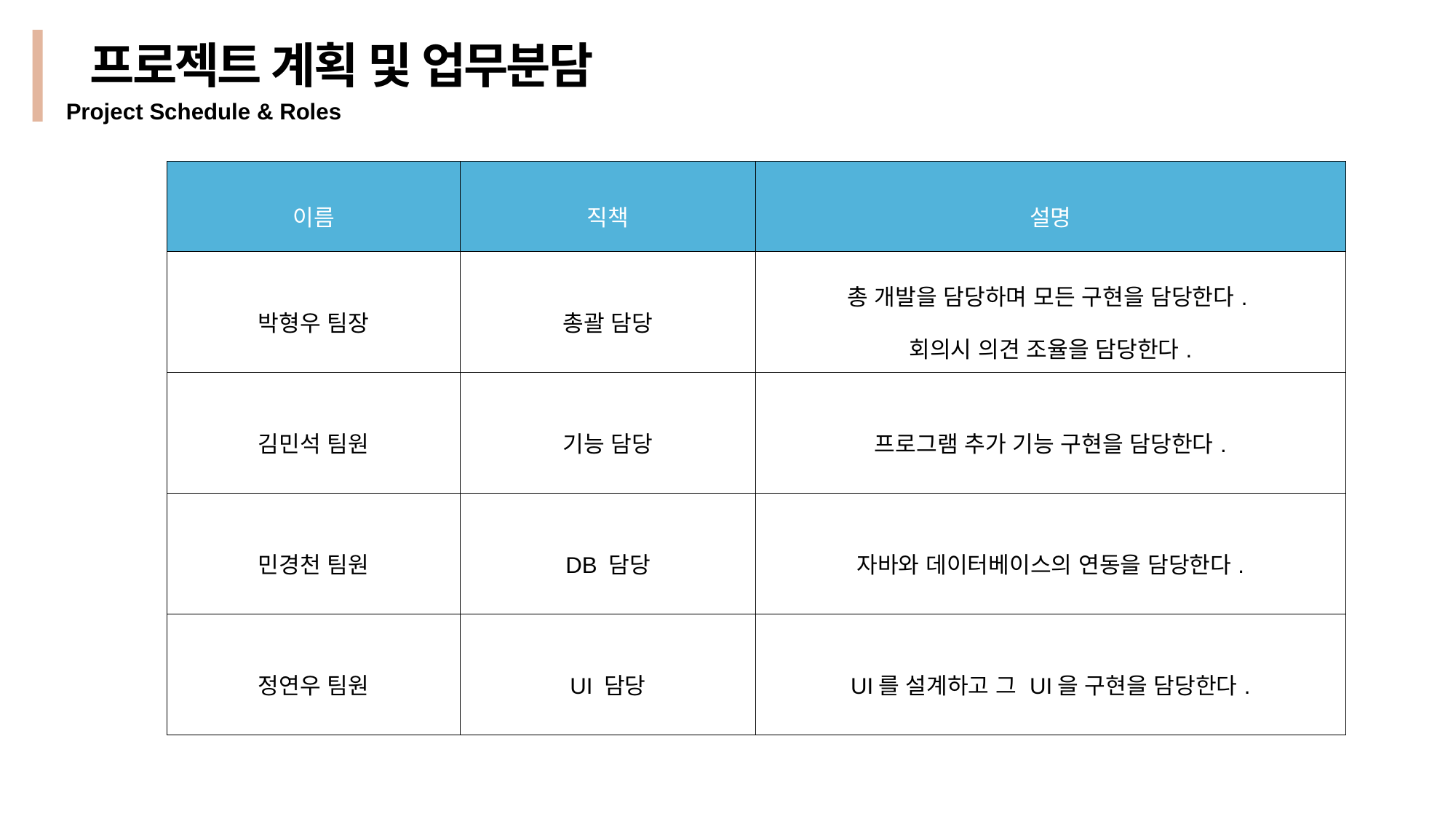

프로젝트 계획 및 업무분담

Project Schedule & Roles
| 이름 | 직책 | 설명 |
| --- | --- | --- |
| 박형우 팀장 | 총괄 담당 | 총 개발을 담당하며 모든 구현을 담당한다. 회의시 의견 조율을 담당한다. |
| 김민석 팀원 | 기능 담당 | 프로그램 추가 기능 구현을 담당한다. |
| 민경천 팀원 | DB 담당 | 자바와 데이터베이스의 연동을 담당한다. |
| 정연우 팀원 | UI 담당 | UI를 설계하고 그 UI을 구현을 담당한다. |